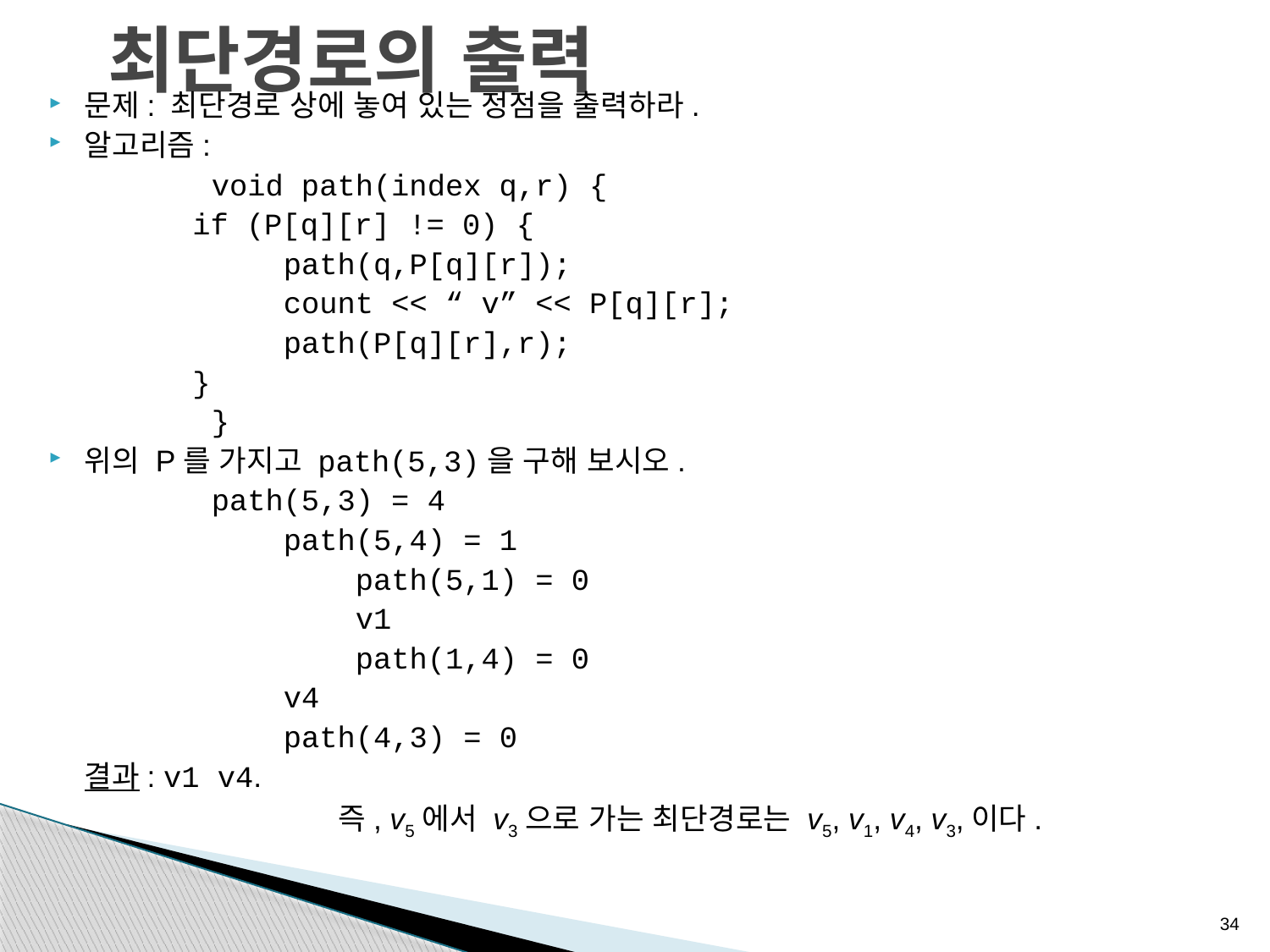

# 최단경로의 출력
문제: 최단경로 상에 놓여 있는 정점을 출력하라.
알고리즘:
		void path(index q,r) {
	      if (P[q][r] != 0) {
		    path(q,P[q][r]);
		    count << “ v” << P[q][r];
		    path(P[q][r],r);
	      }
		}
위의 P를 가지고 path(5,3)을 구해 보시오.
		path(5,3) = 4
		    path(5,4) = 1
		        path(5,1) = 0
		        v1
		        path(1,4) = 0
		    v4
		    path(4,3) = 0
	결과: v1 v4.
			즉, v5에서 v3으로 가는 최단경로는 v5, v1, v4, v3,이다.
34